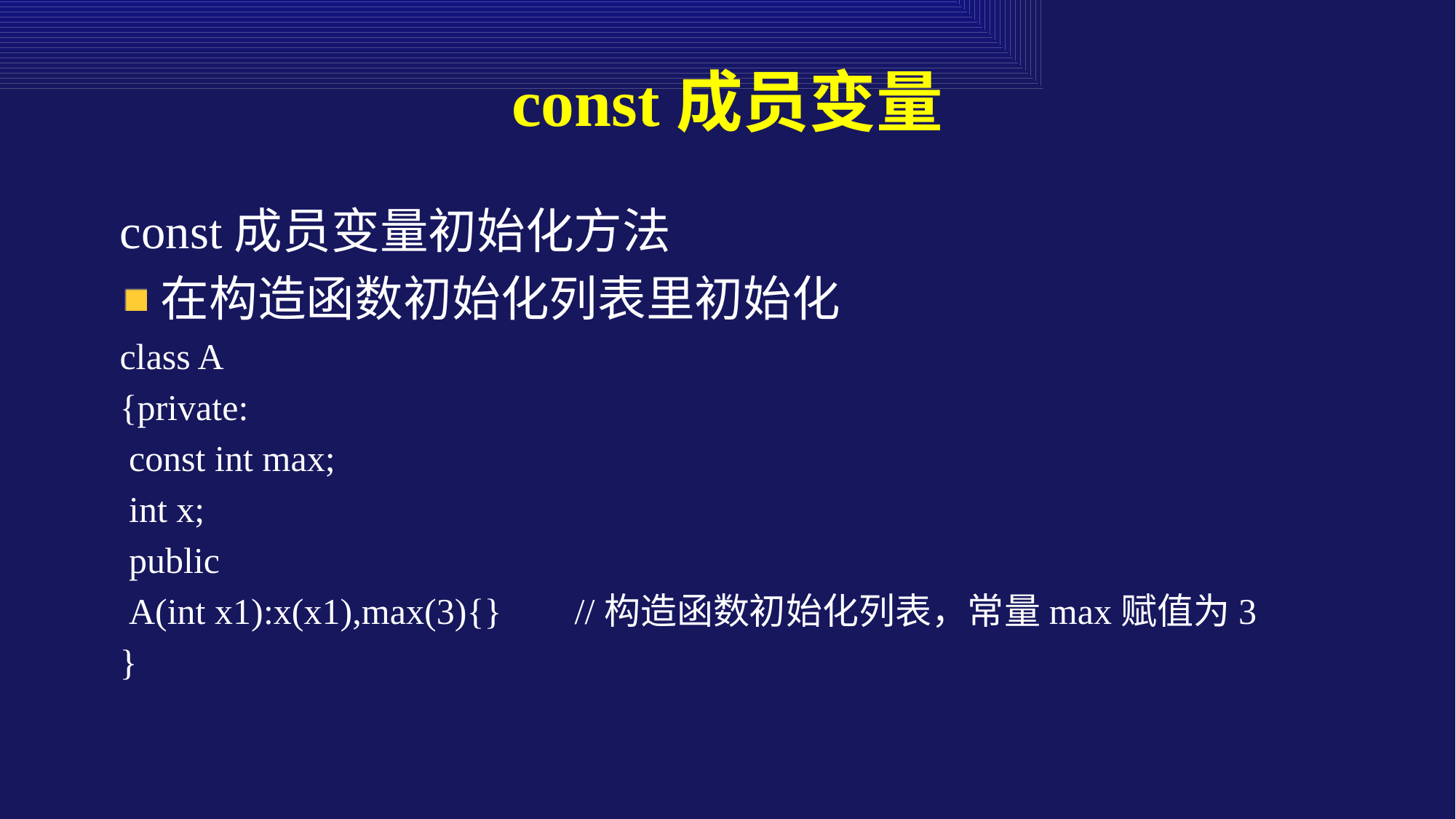

# const成员变量
const成员变量初始化方法
在构造函数初始化列表里初始化
class A
{private:
 const int max;
 int x;
 public
 A(int x1):x(x1),max(3){}        //构造函数初始化列表，常量max赋值为3
}